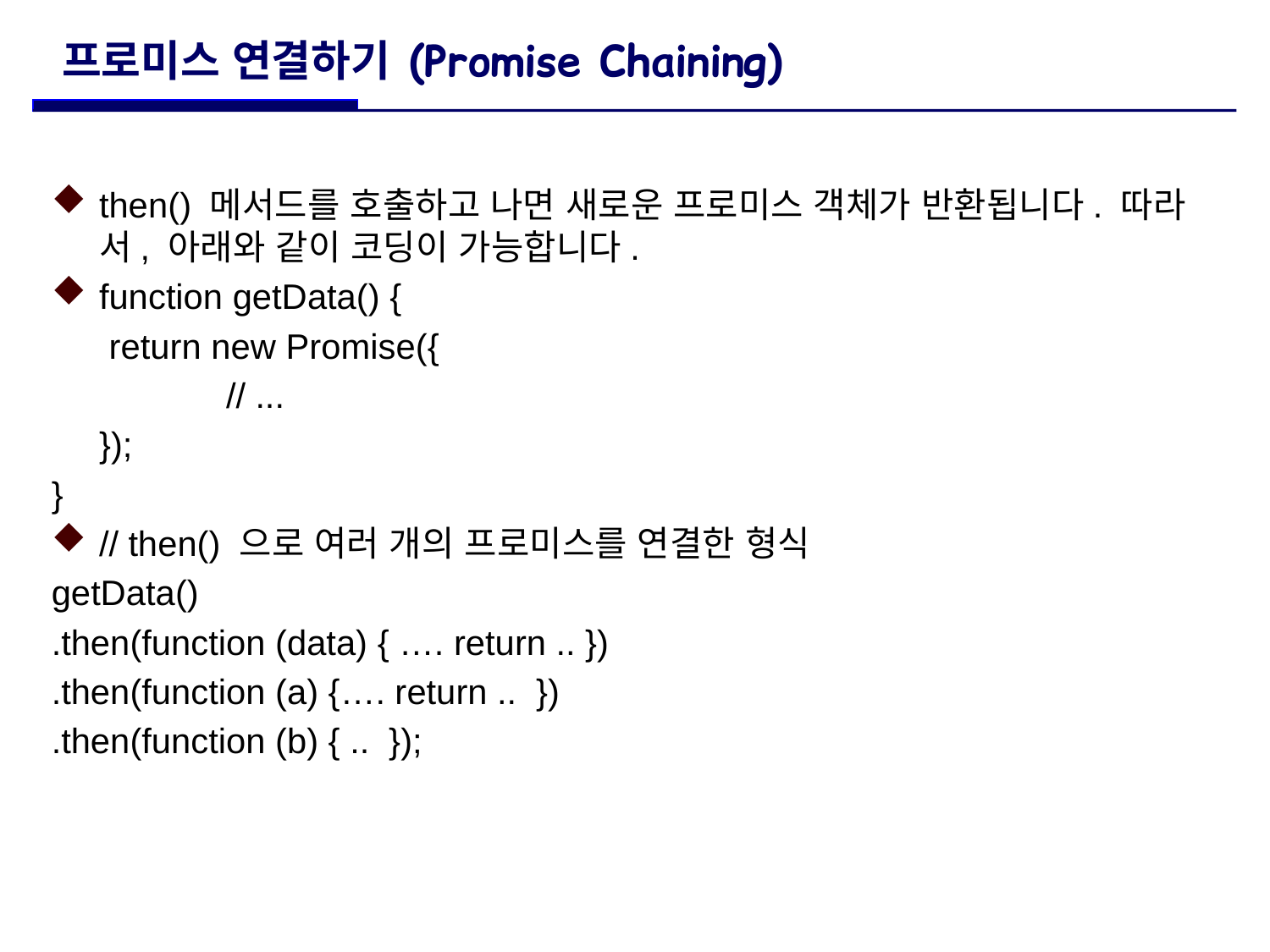

# 프로미스 연결하기 (Promise Chaining)
then() 메서드를 호출하고 나면 새로운 프로미스 객체가 반환됩니다. 따라서, 아래와 같이 코딩이 가능합니다.
function getData() {
	 return new Promise({
		// ...
	});
}
// then() 으로 여러 개의 프로미스를 연결한 형식
getData()
.then(function (data) { …. return .. })
.then(function (a) {…. return ..  })
.then(function (b) { ..  });